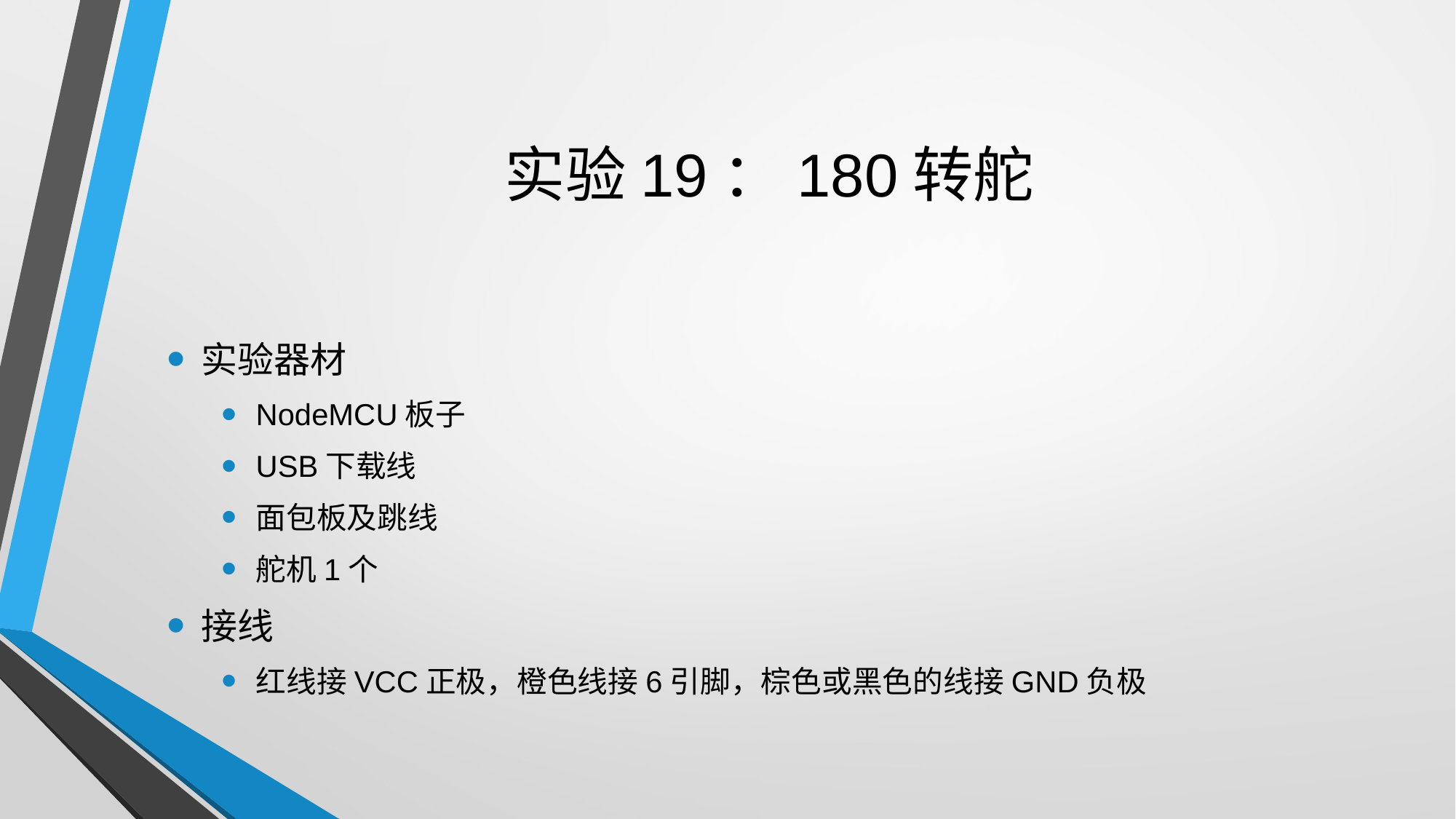

# 实验19：180转舵
实验器材
NodeMCU板子
USB下载线
面包板及跳线
舵机1个
接线
红线接VCC正极，橙色线接6引脚，棕色或黑色的线接GND负极